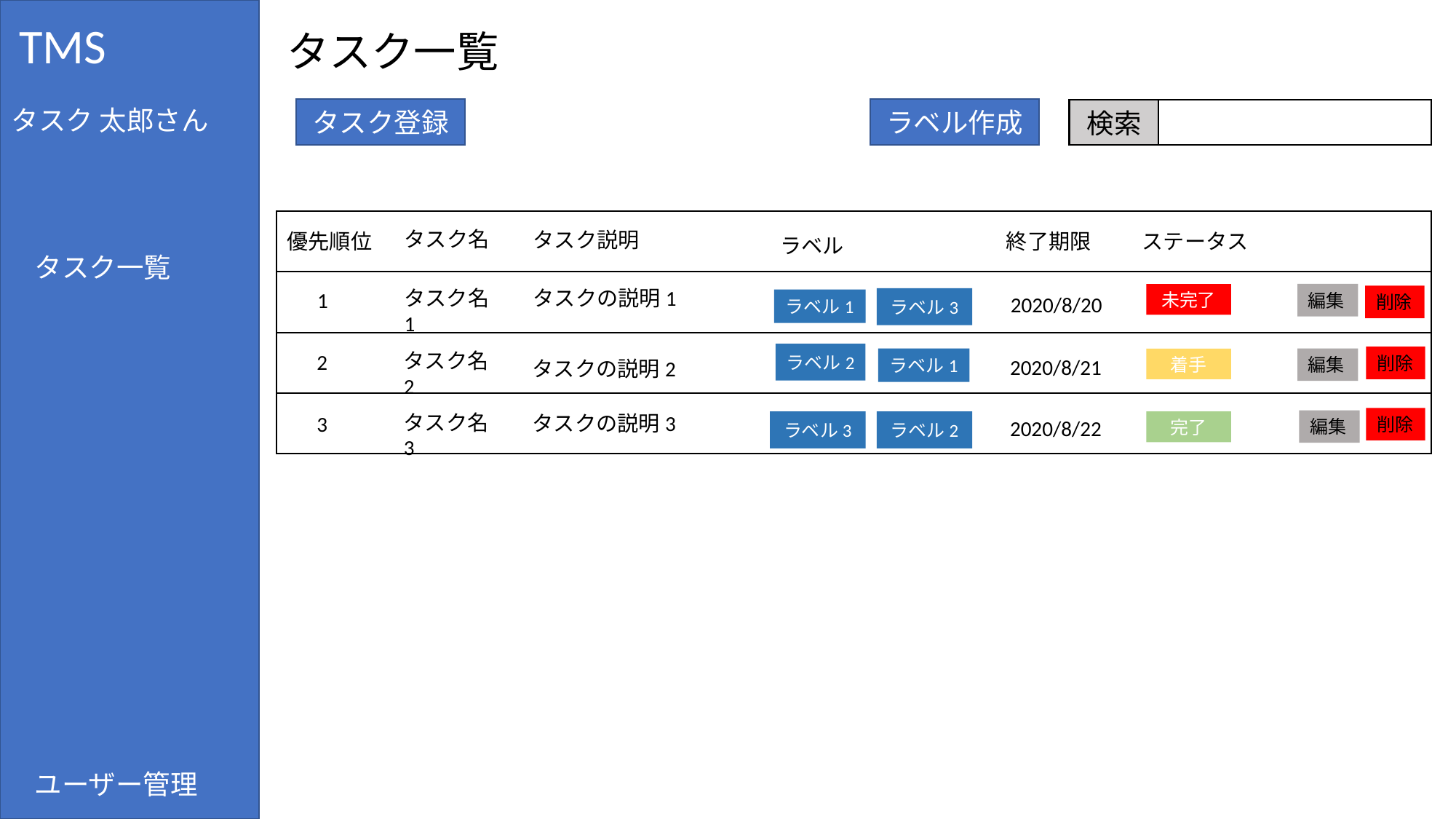

TMS
タスク 太郎さん
ユーザー管理
タスク一覧
タスク一覧
タスク登録
ラベル作成
検索

タスク名
タスク説明
終了期限
ステータス
優先順位
ラベル
タスク名1
タスクの説明1
1
編集
削除
未完了
2020/8/20
ラベル3
ラベル1
タスク名2
ラベル2
2
削除
編集
2020/8/21
ラベル1
着手
タスクの説明2
タスク名3
タスクの説明3
3
削除
編集
2020/8/22
ラベル3
ラベル2
完了